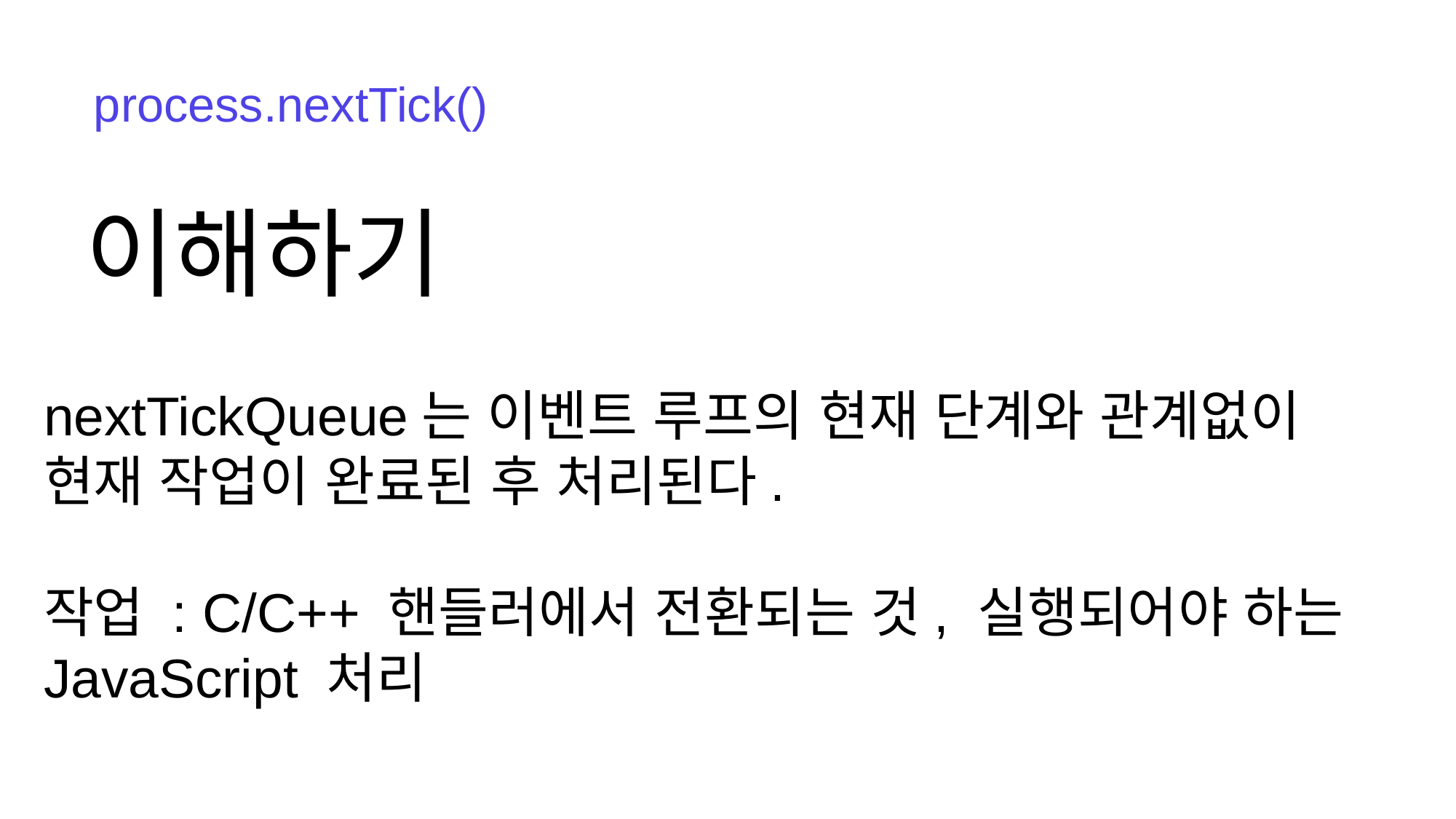

process.nextTick()
이해하기
nextTickQueue는 이벤트 루프의 현재 단계와 관계없이
현재 작업이 완료된 후 처리된다.

작업 : C/C++ 핸들러에서 전환되는 것, 실행되어야 하는
JavaScript 처리